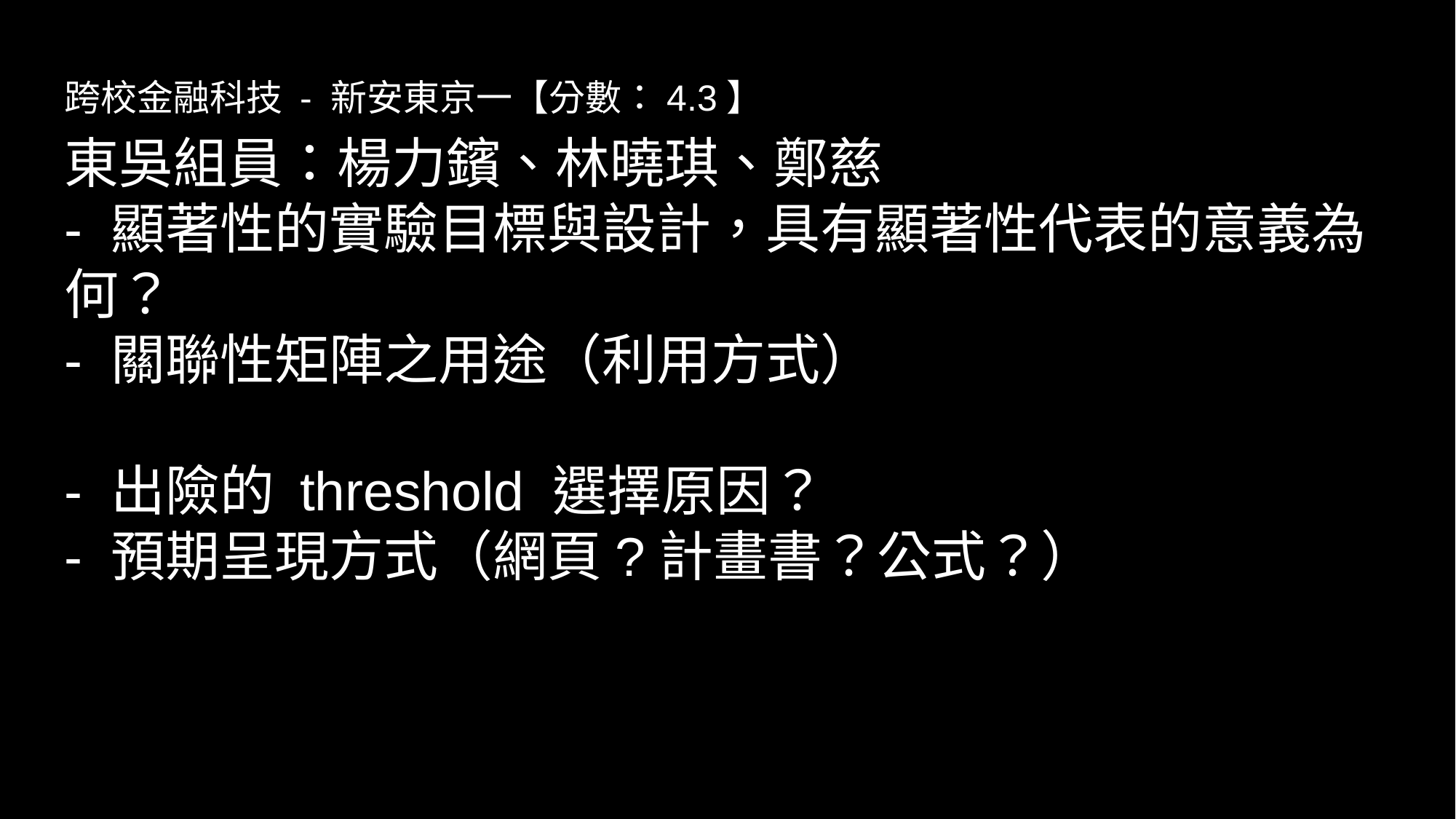

跨校金融科技 - 新安東京一【分數：4.3】
東吳組員：楊力鑌、林曉琪、鄭慈
- 顯著性的實驗目標與設計，具有顯著性代表的意義為何？
- 關聯性矩陣之用途（利用方式）
- 出險的 threshold 選擇原因？
- 預期呈現方式（網頁?計畫書？公式？）